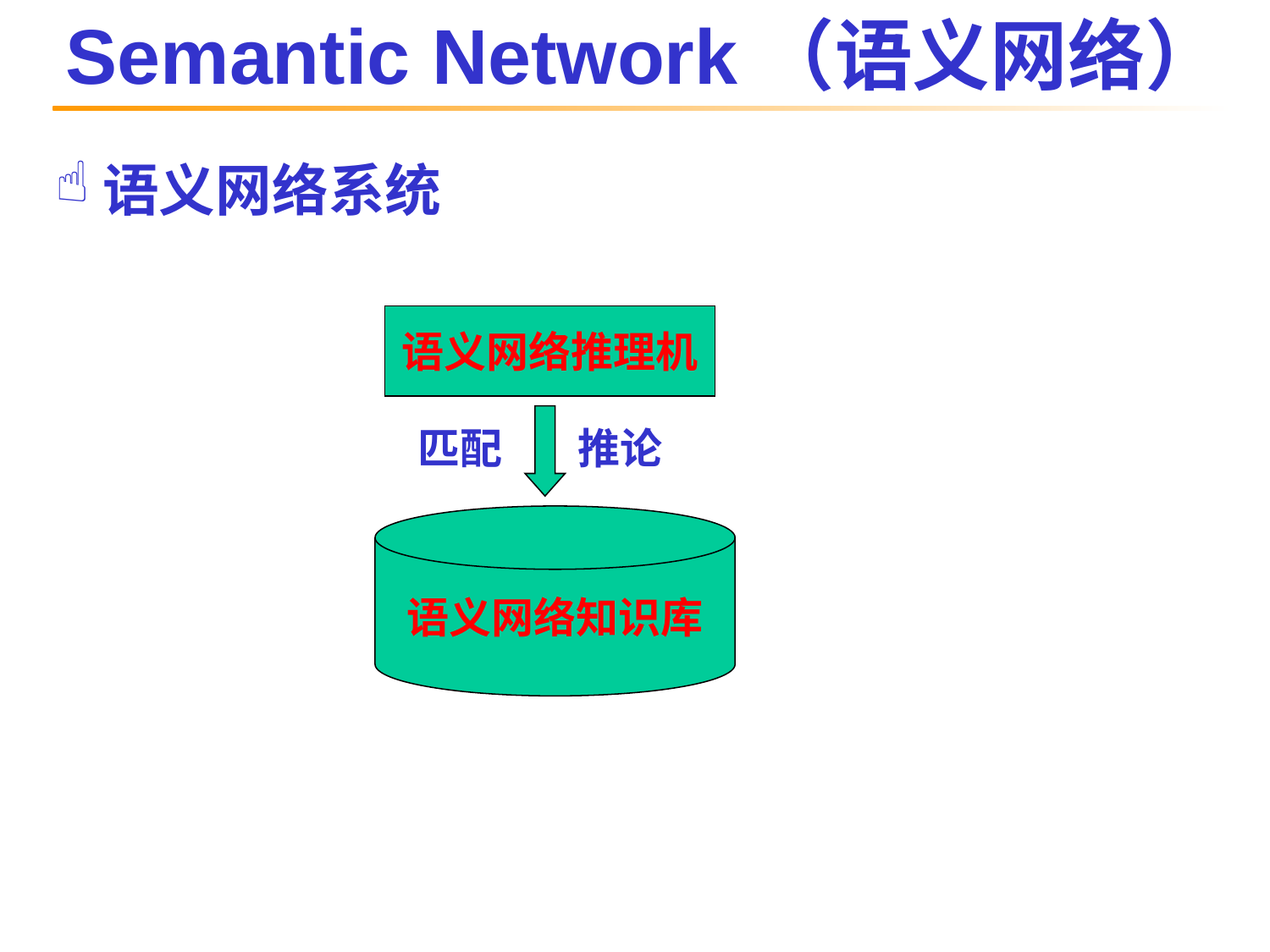

# Semantic Network（语义网络）
语义网络系统
语义网络推理机

匹配
推论
语义网络知识库